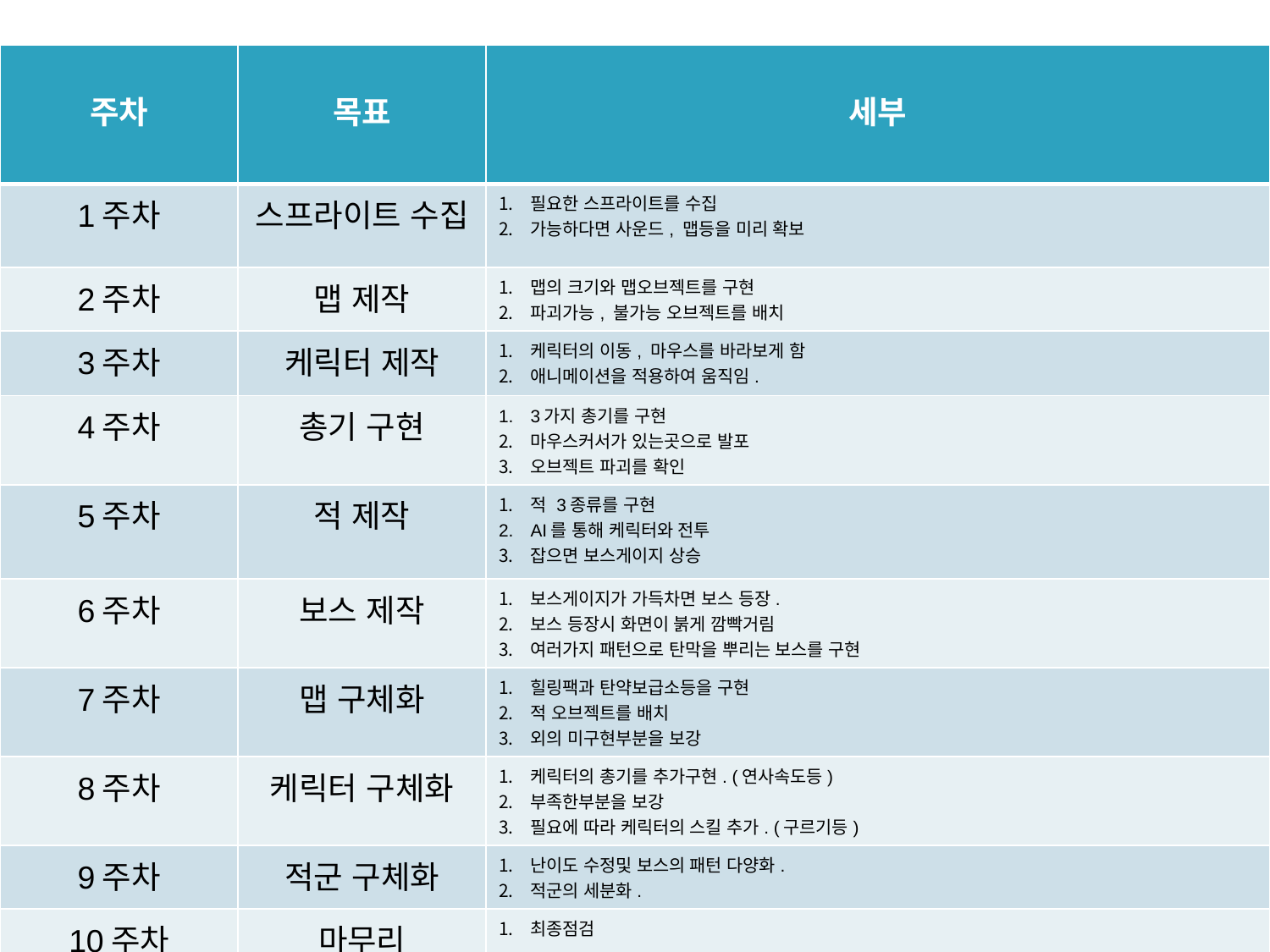

#
| 주차 | 목표 | 세부 |
| --- | --- | --- |
| 1주차 | 스프라이트 수집 | 필요한 스프라이트를 수집 가능하다면 사운드, 맵등을 미리 확보 |
| 2주차 | 맵 제작 | 맵의 크기와 맵오브젝트를 구현 파괴가능, 불가능 오브젝트를 배치 |
| 3주차 | 케릭터 제작 | 케릭터의 이동, 마우스를 바라보게 함 애니메이션을 적용하여 움직임. |
| 4주차 | 총기 구현 | 3가지 총기를 구현 마우스커서가 있는곳으로 발포 오브젝트 파괴를 확인 |
| 5주차 | 적 제작 | 적 3종류를 구현 AI를 통해 케릭터와 전투 잡으면 보스게이지 상승 |
| 6주차 | 보스 제작 | 보스게이지가 가득차면 보스 등장. 보스 등장시 화면이 붉게 깜빡거림 여러가지 패턴으로 탄막을 뿌리는 보스를 구현 |
| 7주차 | 맵 구체화 | 힐링팩과 탄약보급소등을 구현 적 오브젝트를 배치 외의 미구현부분을 보강 |
| 8주차 | 케릭터 구체화 | 케릭터의 총기를 추가구현. (연사속도등) 부족한부분을 보강 필요에 따라 케릭터의 스킬 추가. (구르기등) |
| 9주차 | 적군 구체화 | 난이도 수정및 보스의 패턴 다양화. 적군의 세분화. |
| 10주차 | 마무리 | 최종점검 |